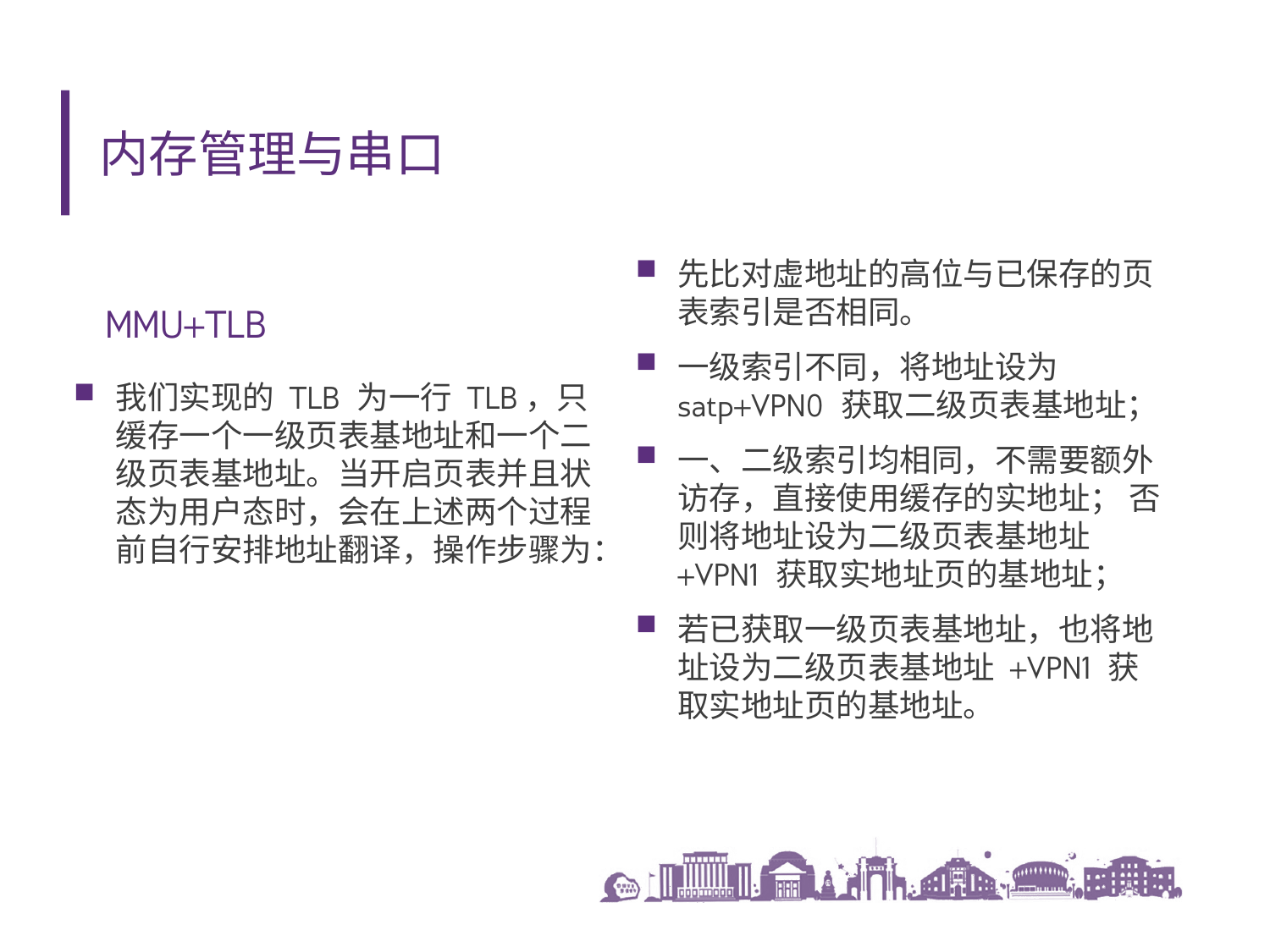

# 内存管理与串口
先比对虚地址的高位与已保存的页表索引是否相同。
一级索引不同，将地址设为 satp+VPN0 获取二级页表基地址；
一、二级索引均相同，不需要额外访存，直接使用缓存的实地址； 否则将地址设为二级页表基地址 +VPN1 获取实地址页的基地址；
若已获取一级页表基地址，也将地址设为二级页表基地址 +VPN1 获取实地址页的基地址。
MMU+TLB
我们实现的 TLB 为一行 TLB，只缓存一个一级页表基地址和一个二级页表基地址。当开启页表并且状态为用户态时，会在上述两个过程前自行安排地址翻译，操作步骤为：